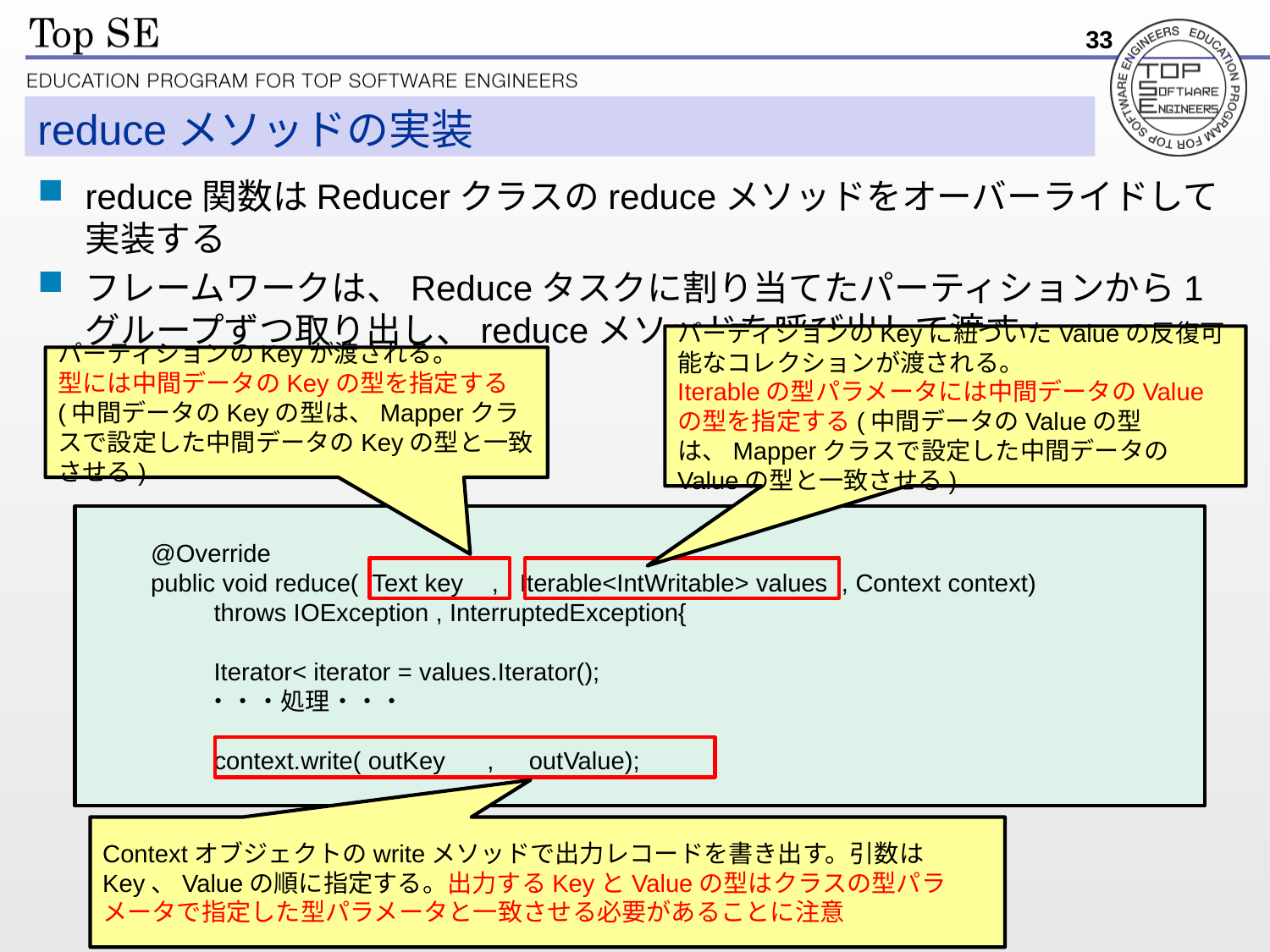

33
# reduceメソッドの実装
reduce関数はReducerクラスのreduceメソッドをオーバーライドして実装する
フレームワークは、Reduceタスクに割り当てたパーティションから1グループずつ取り出し、reduceメソッドを呼び出して渡す
パーティションのKeyに紐づいたValueの反復可能なコレクションが渡される。
Iterableの型パラメータには中間データのValueの型を指定する(中間データのValueの型は、Mapperクラスで設定した中間データのValueの型と一致させる)
パーティションのKeyが渡される。
型には中間データのKeyの型を指定する(中間データのKeyの型は、Mapperクラスで設定した中間データのKeyの型と一致させる)
@Override
public void reduce(  Text key    ,   Iterable<IntWritable> values  , Context context)
         throws IOException , InterruptedException{

         Iterator< iterator = values.Iterator();
         ・・・処理・・・

         context.write( outKey      ,     outValue);

Contextオブジェクトのwriteメソッドで出力レコードを書き出す。引数はKey、Valueの順に指定する。出力するKeyとValueの型はクラスの型パラメータで指定した型パラメータと一致させる必要があることに注意